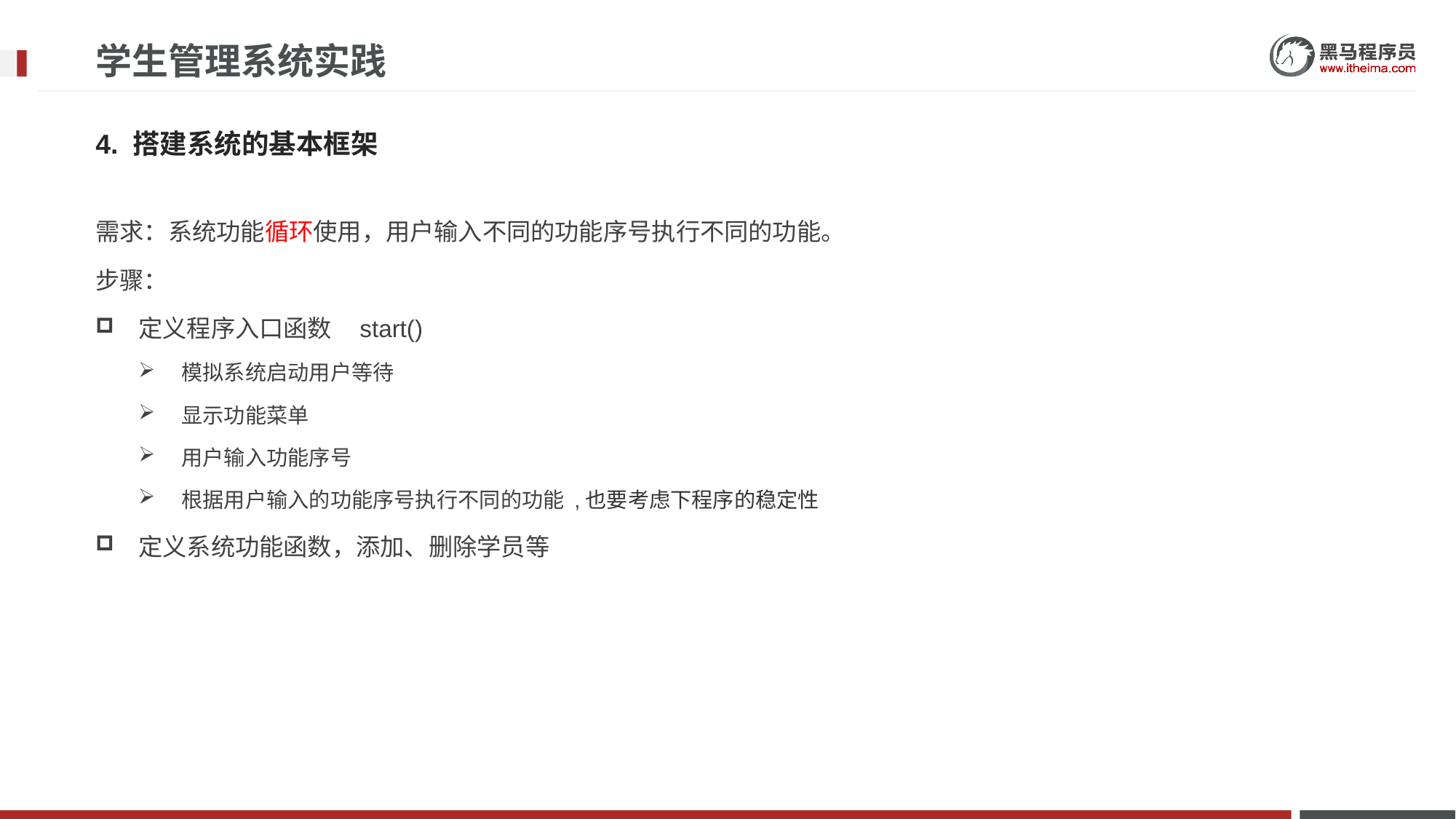

# 学生管理系统实践
4. 搭建系统的基本框架
需求：系统功能循环使用，用户输入不同的功能序号执行不同的功能。
步骤：
定义程序入口函数    start()
模拟系统启动用户等待
显示功能菜单
用户输入功能序号
根据用户输入的功能序号执行不同的功能 ,也要考虑下程序的稳定性
定义系统功能函数，添加、删除学员等